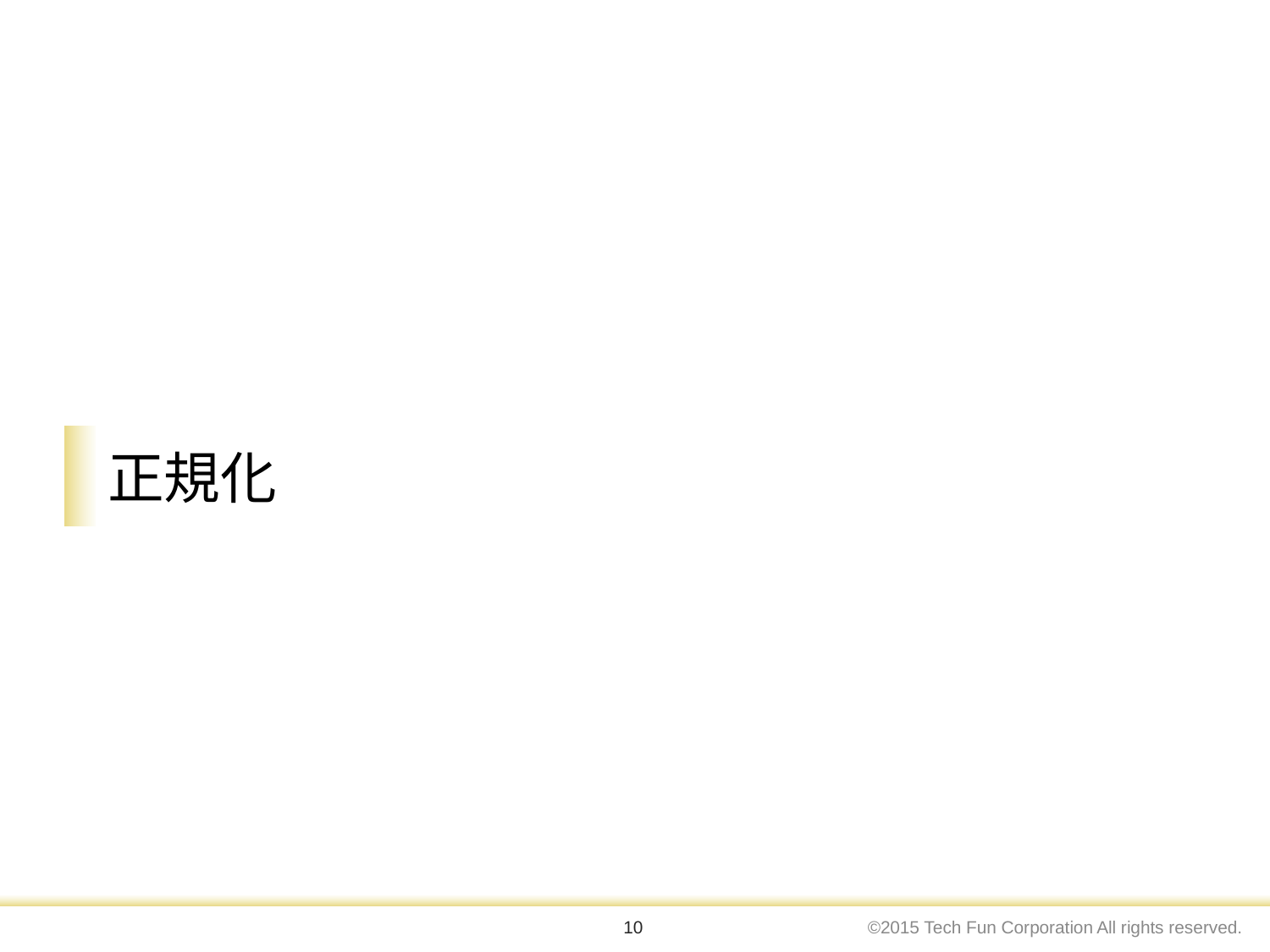

正規化
10
©2015 Tech Fun Corporation All rights reserved.